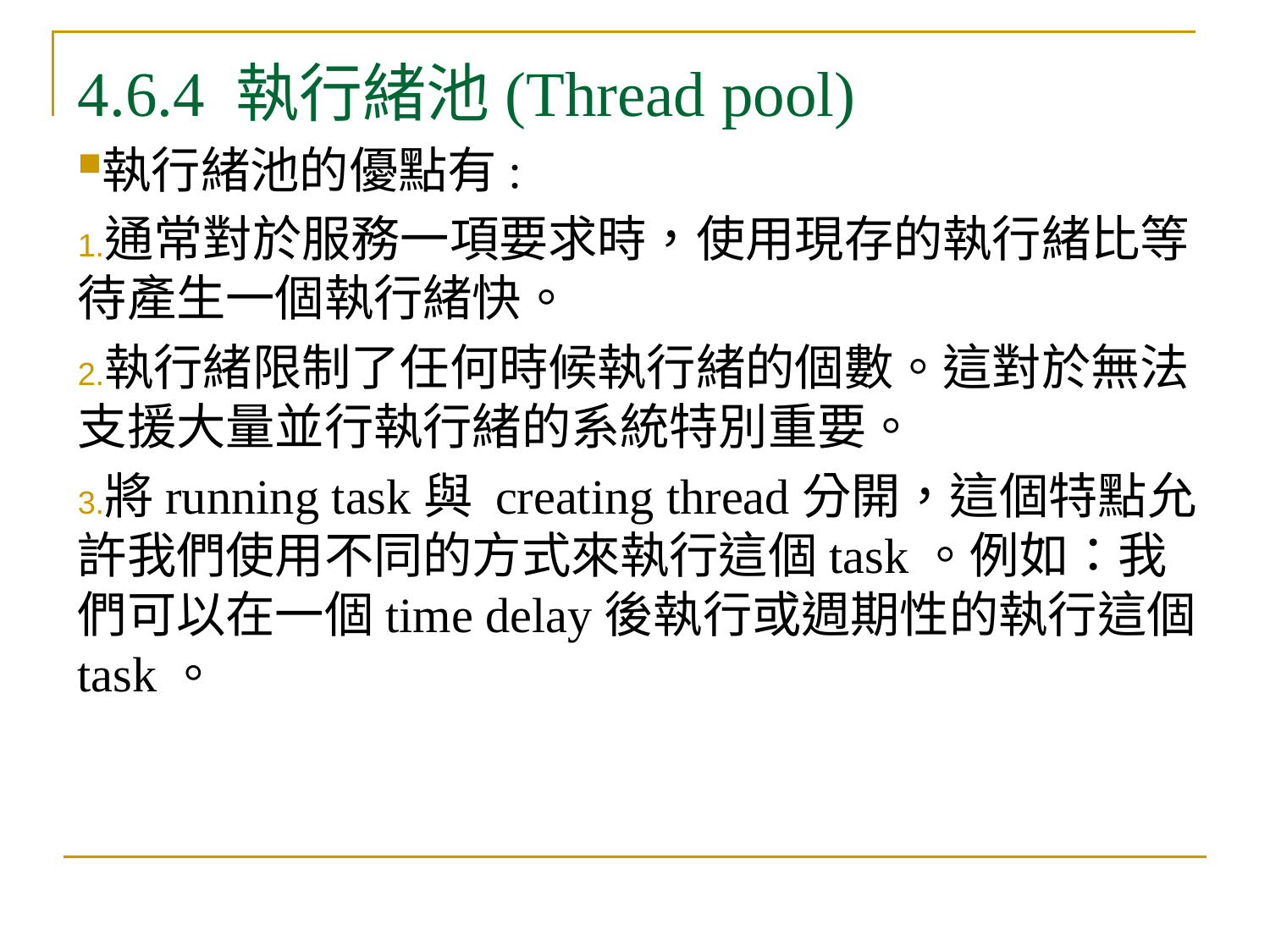

4.6.4 執行緒池(Thread pool)
執行緒池的優點有:
通常對於服務一項要求時，使用現存的執行緒比等待產生一個執行緒快。
執行緒限制了任何時候執行緒的個數。這對於無法支援大量並行執行緒的系統特別重要。
將running task與 creating thread分開，這個特點允許我們使用不同的方式來執行這個task。例如：我們可以在一個time delay後執行或週期性的執行這個task。